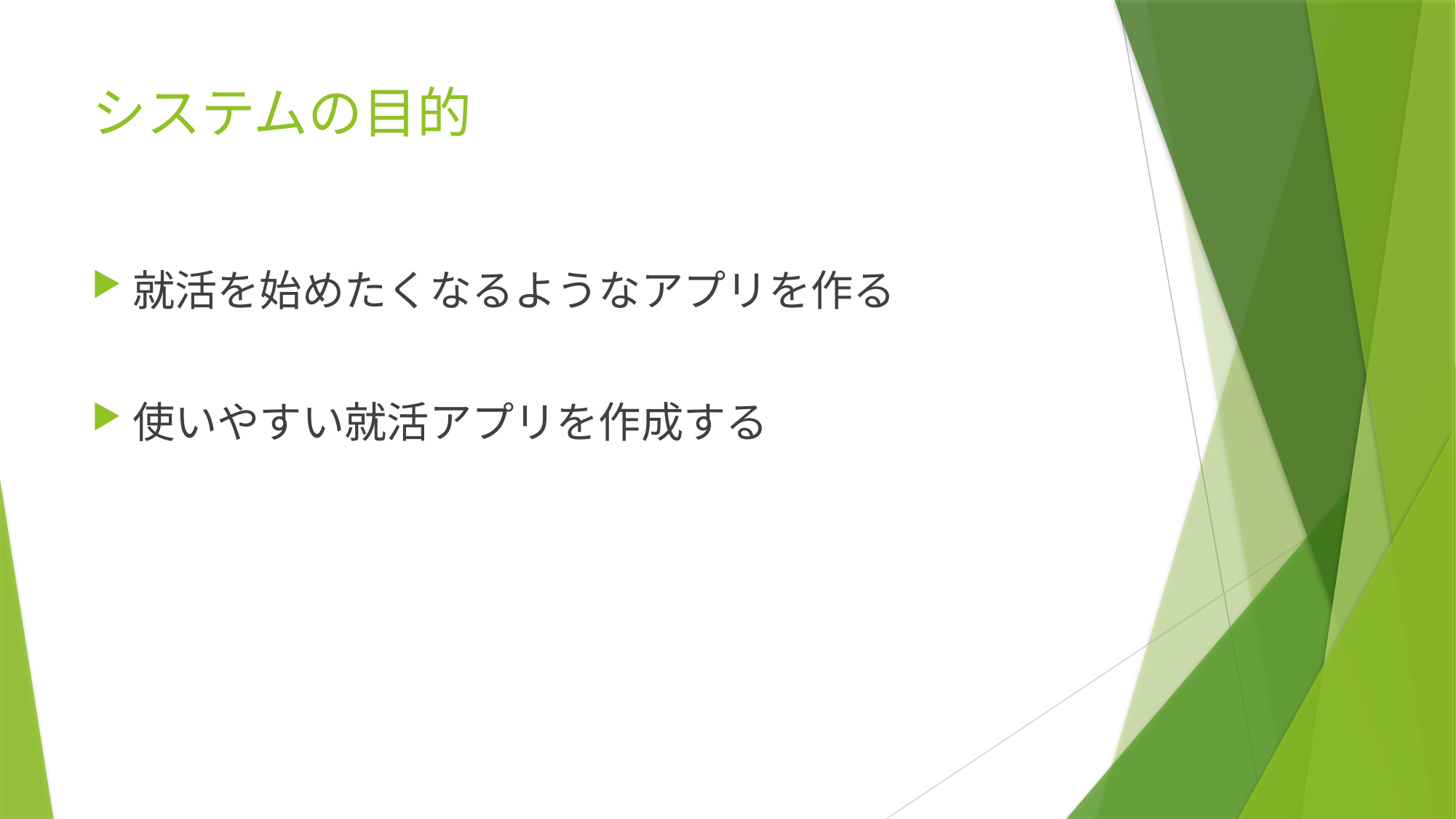

# システムの目的
就活を始めたくなるようなアプリを作る

使いやすい就活アプリを作成する